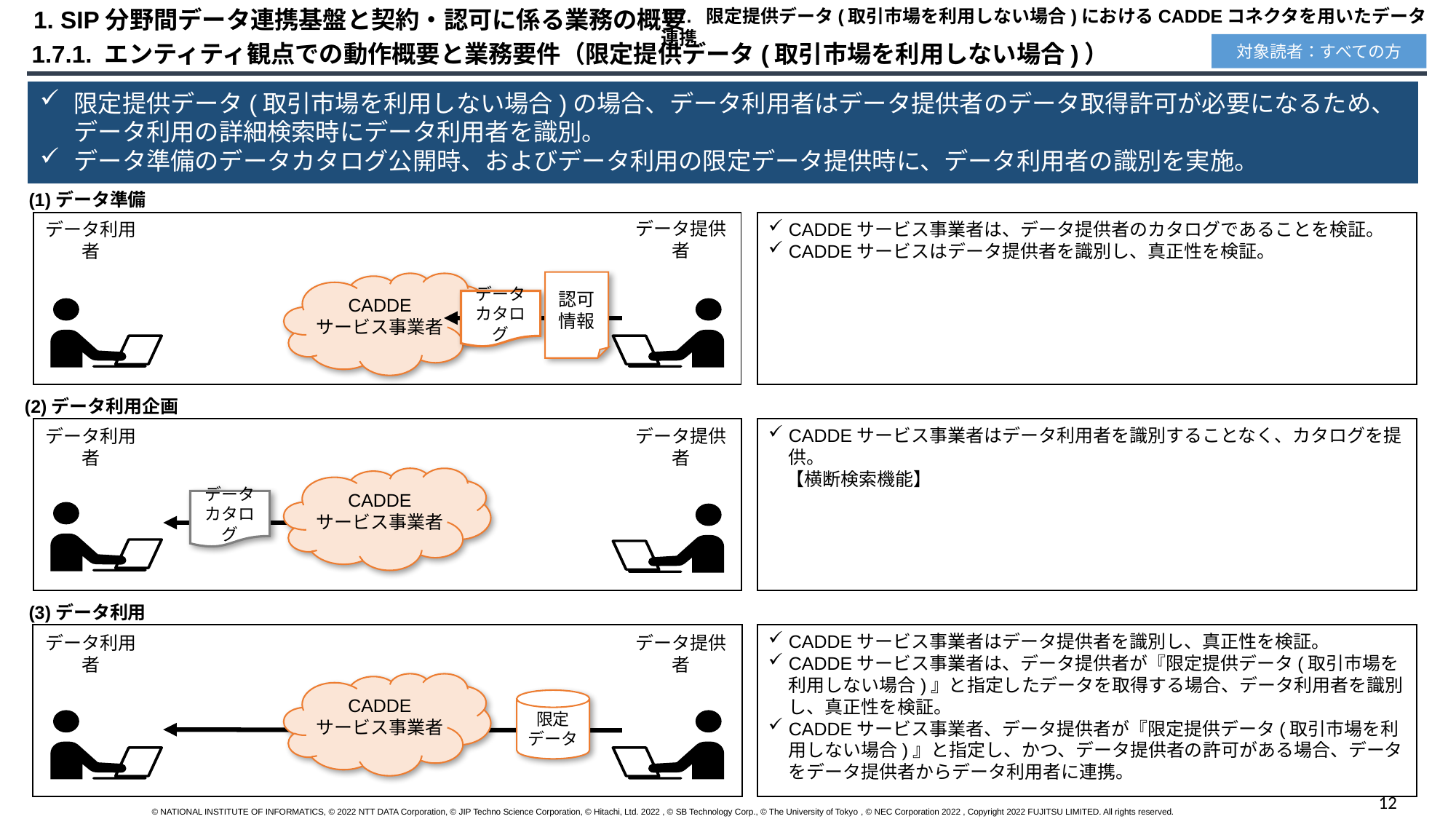

1. SIP分野間データ連携基盤と契約・認可に係る業務の概要
1.7.  限定提供データ(取引市場を利用しない場合)におけるCADDEコネクタを用いたデータ連携
 1.7.1. エンティティ観点での動作概要と業務要件（限定提供データ(取引市場を利用しない場合)）
対象読者：すべての方
限定提供データ(取引市場を利用しない場合)の場合、データ利用者はデータ提供者のデータ取得許可が必要になるため、データ利用の詳細検索時にデータ利用者を識別。
データ準備のデータカタログ公開時、およびデータ利用の限定データ提供時に、データ利用者の識別を実施。
(1)データ準備
データ提供者

データ利用者
CADDEサービス事業者は、データ提供者のカタログであることを検証。
CADDEサービスはデータ提供者を識別し、真正性を検証。
認可
情報
CADDE
サービス事業者
データ
カタログ

(2)データ利用企画

CADDEサービス事業者はデータ利用者を識別することなく、カタログを提供。
　【横断検索機能】
データ提供者
データ利用者
CADDE
サービス事業者
データ
カタログ

(3)データ利用

CADDEサービス事業者はデータ提供者を識別し、真正性を検証。
CADDEサービス事業者は、データ提供者が『限定提供データ(取引市場を利用しない場合)』と指定したデータを取得する場合、データ利用者を識別し、真正性を検証。
CADDEサービス事業者、データ提供者が『限定提供データ(取引市場を利用しない場合)』と指定し、かつ、データ提供者の許可がある場合、データをデータ提供者からデータ利用者に連携。
データ提供者
データ利用者
CADDE
サービス事業者
限定
データ